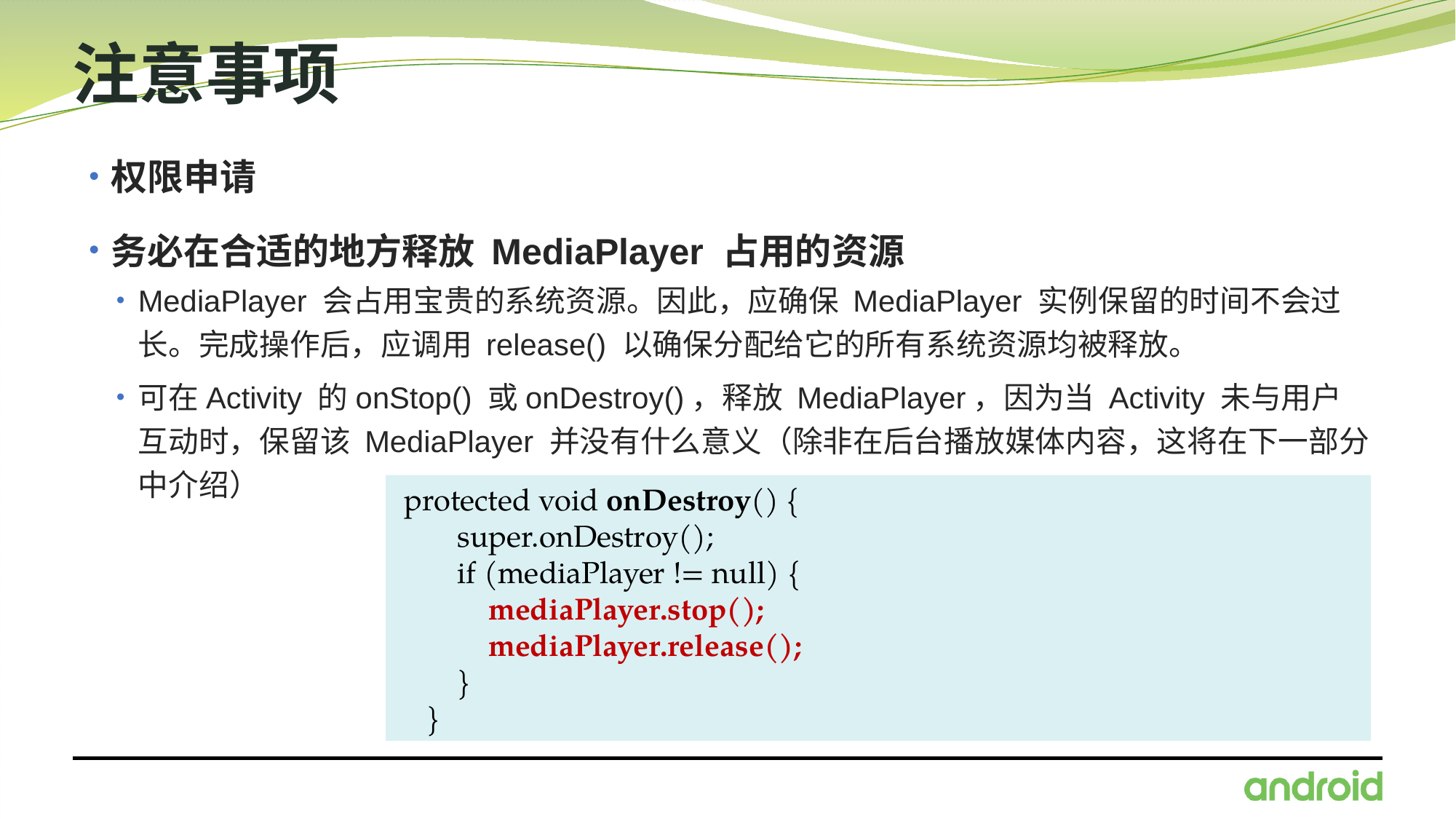

# 注意事项
权限申请
务必在合适的地方释放 MediaPlayer 占用的资源
MediaPlayer 会占用宝贵的系统资源。因此，应确保 MediaPlayer 实例保留的时间不会过长。完成操作后，应调用 release() 以确保分配给它的所有系统资源均被释放。
可在Activity 的onStop() 或onDestroy()，释放 MediaPlayer，因为当 Activity 未与用户互动时，保留该 MediaPlayer 并没有什么意义（除非在后台播放媒体内容，这将在下一部分中介绍）
 protected void onDestroy() {
        super.onDestroy();
        if (mediaPlayer != null) {
            mediaPlayer.stop();
            mediaPlayer.release();
        }
    }